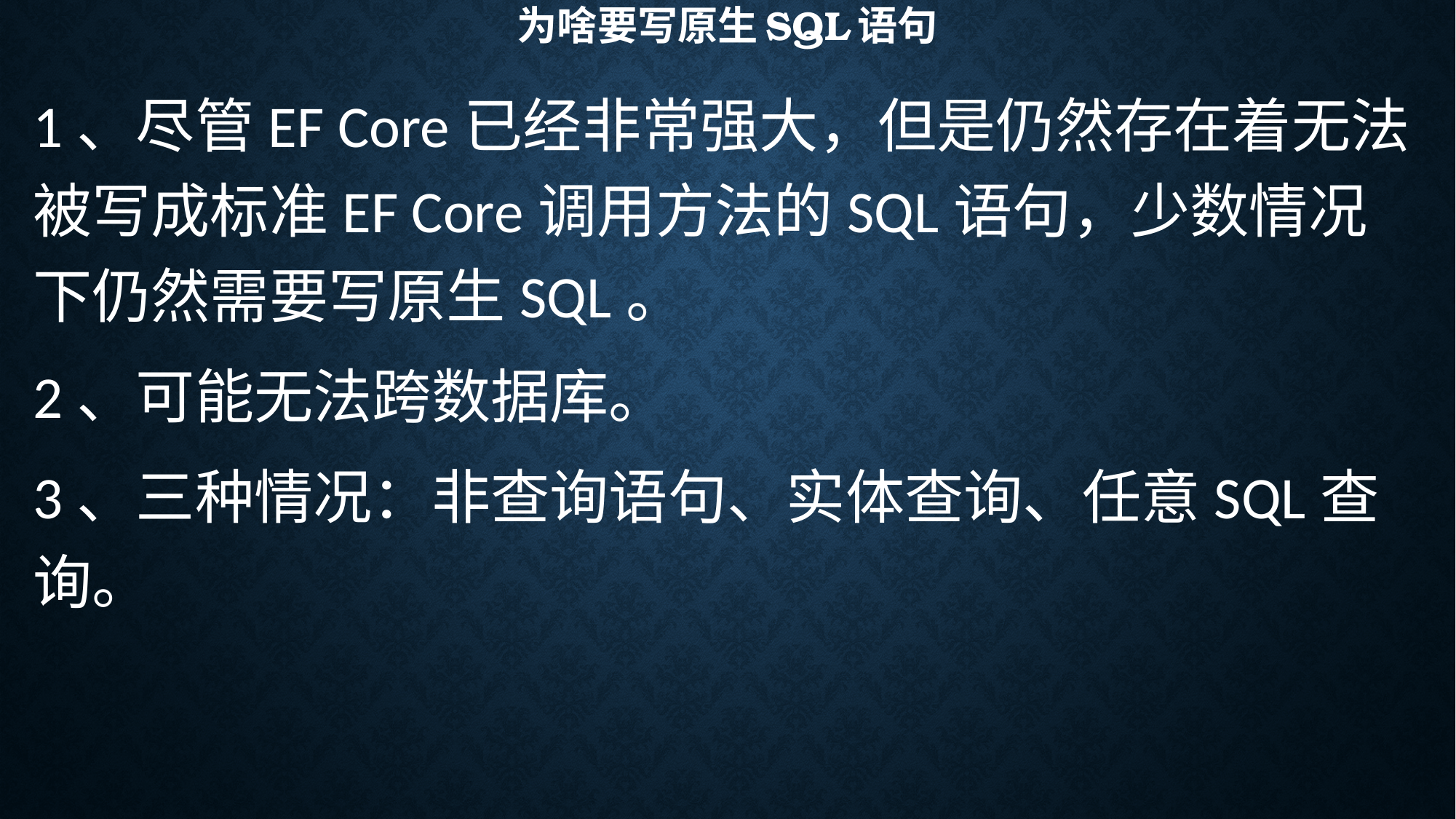

# 为啥要写原生SQL语句
1、尽管EF Core已经非常强大，但是仍然存在着无法被写成标准EF Core调用方法的SQL语句，少数情况下仍然需要写原生SQL。
2、可能无法跨数据库。
3、三种情况：非查询语句、实体查询、任意SQL查询。